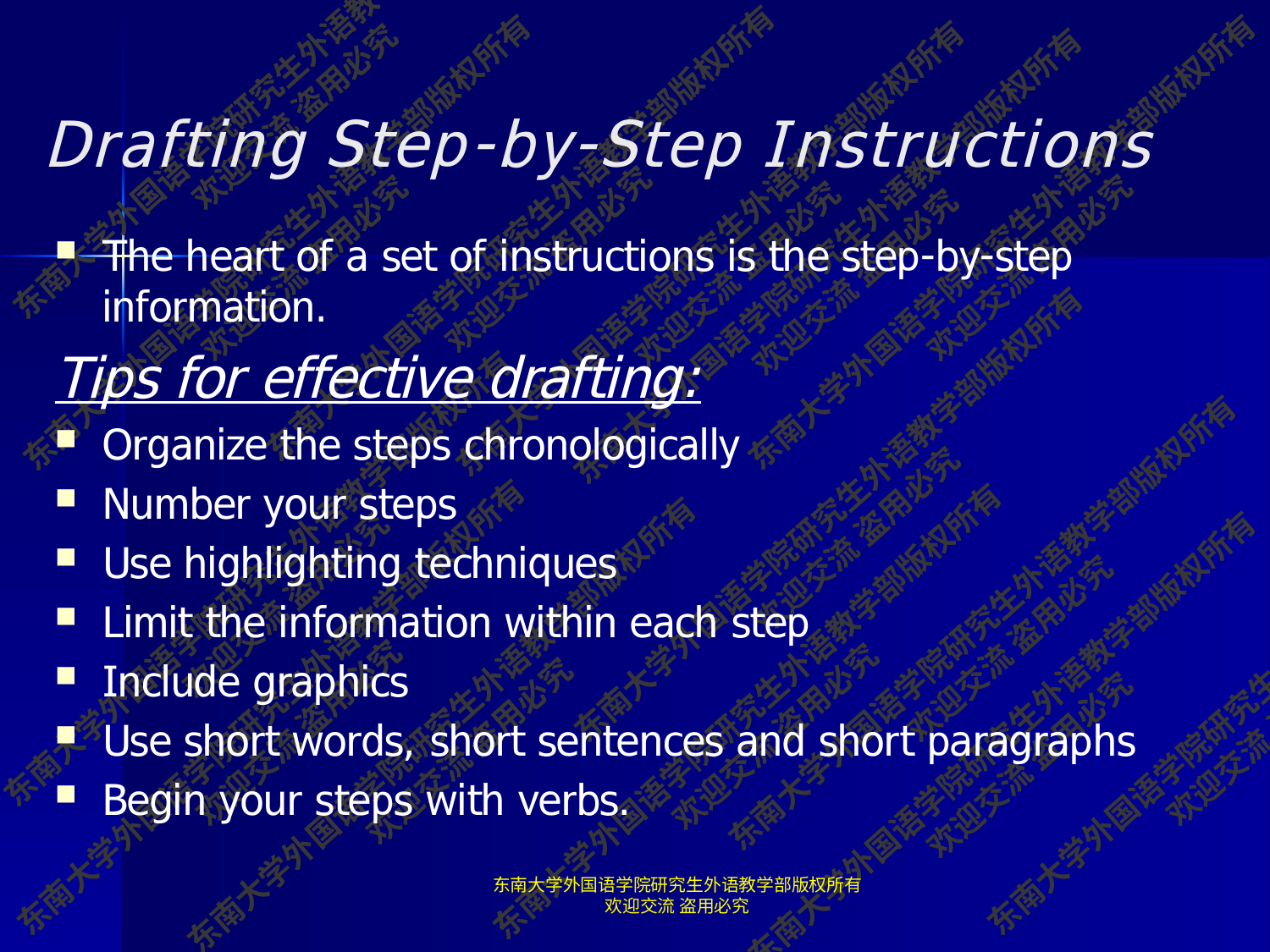

# Drafting Step-by-Step Instructions
The heart of a set of instructions is the step-by-step information.
Tips for effective drafting:
Organize the steps chronologically
Number your steps
Use highlighting techniques
Limit the information within each step
Include graphics
Use short words, short sentences and short paragraphs
Begin your steps with verbs.

东南大学外国语学院研究生外语教学部版权所有 欢迎交流 盗用必究